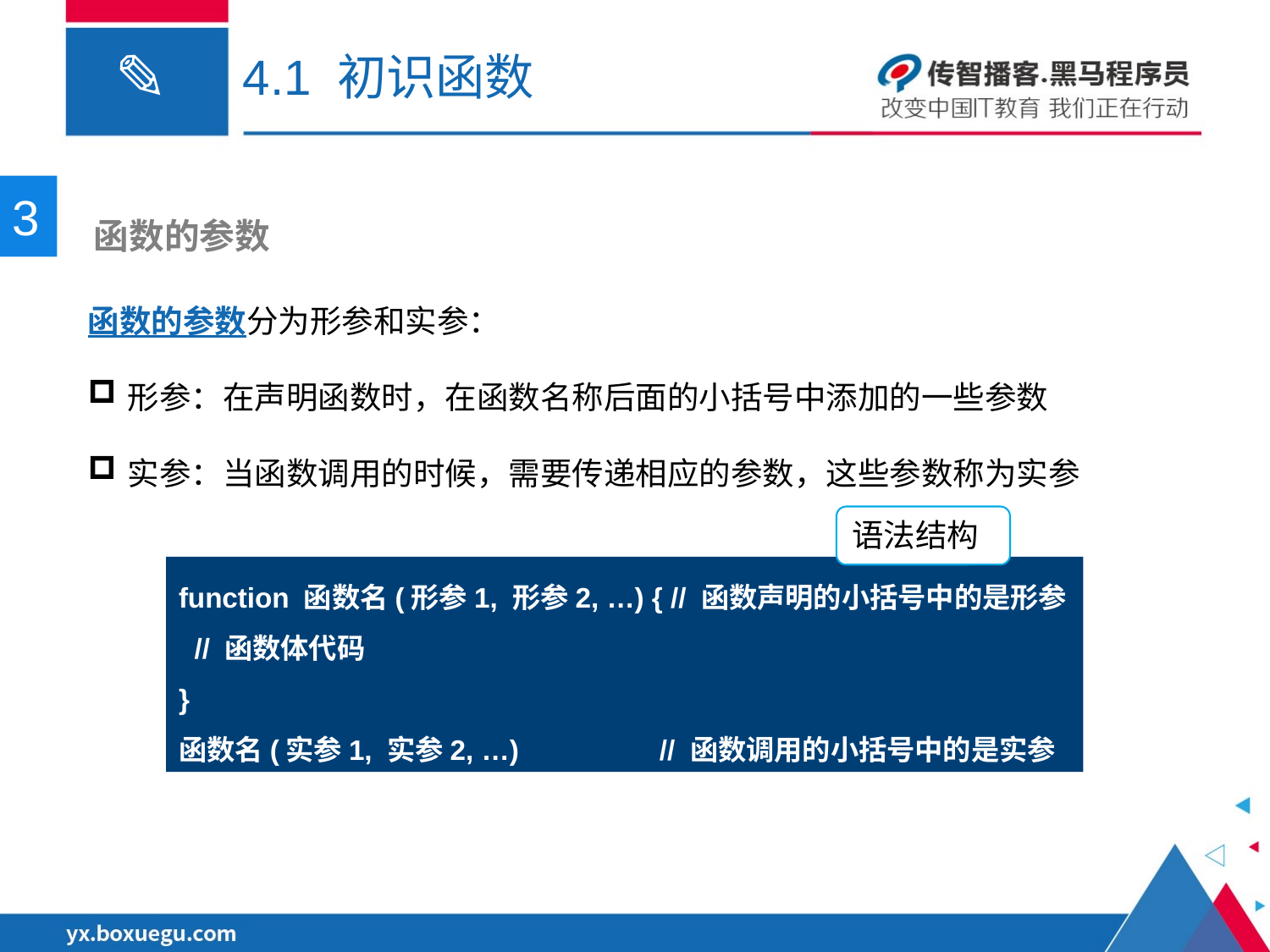

# 4.1 初识函数

3
  函数的参数
函数的参数分为形参和实参：
形参：在声明函数时，在函数名称后面的小括号中添加的一些参数
实参：当函数调用的时候，需要传递相应的参数，这些参数称为实参
语法结构
function 函数名(形参1, 形参2, …) { // 函数声明的小括号中的是形参
  // 函数体代码
}
函数名(实参1, 实参2, …)                  // 函数调用的小括号中的是实参